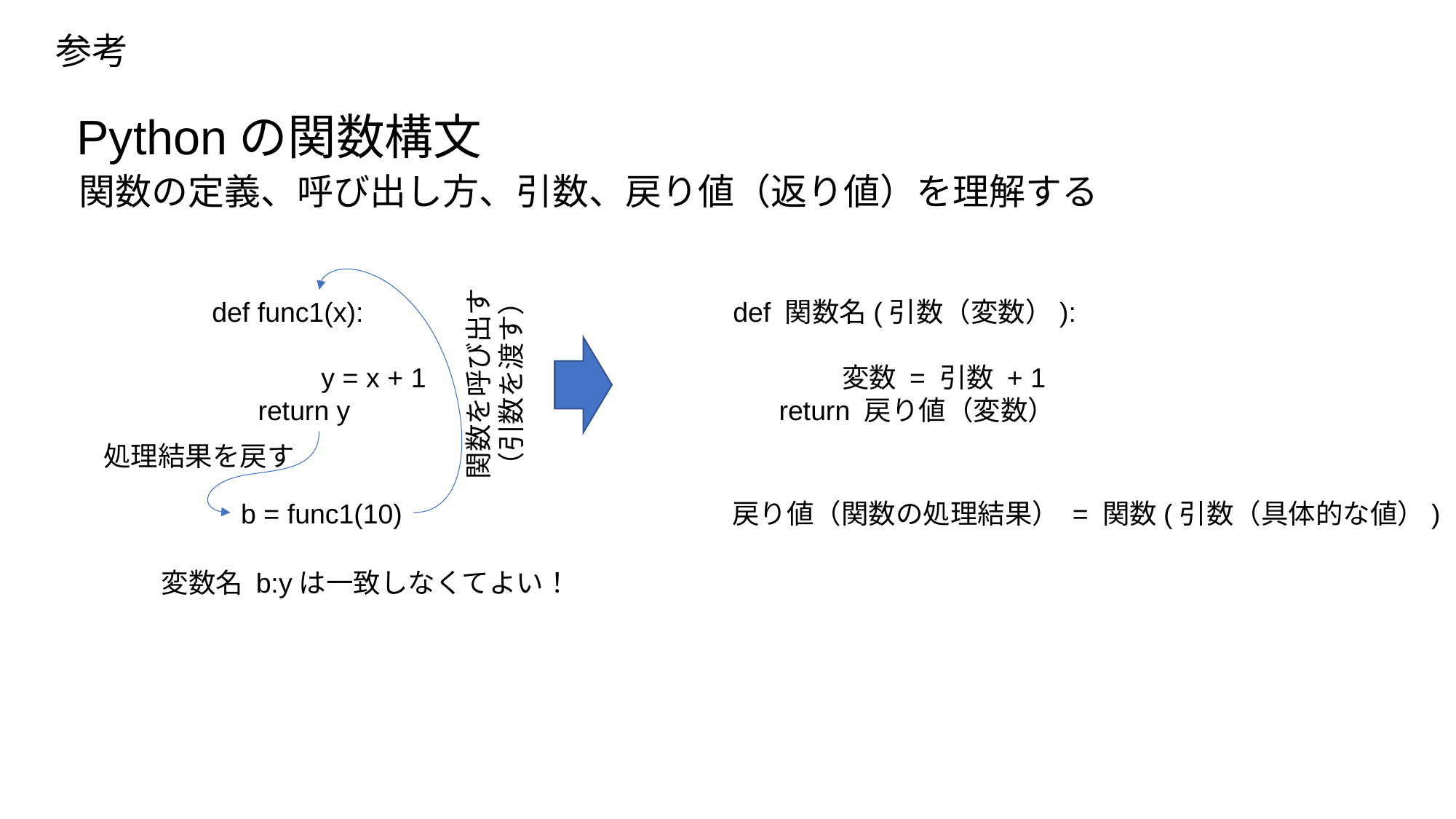

参考
Pythonの関数構文
関数の定義、呼び出し方、引数、戻り値（返り値）を理解する
def 関数名(引数（変数）):

	変数 = 引数 + 1
      return 戻り値（変数）
def func1(x):

	y = x + 1
      return y

関数を呼び出す
（引数を渡す）
処理結果を戻す
b = func1(10)
戻り値（関数の処理結果） = 関数(引数（具体的な値）)
変数名 b:yは一致しなくてよい！